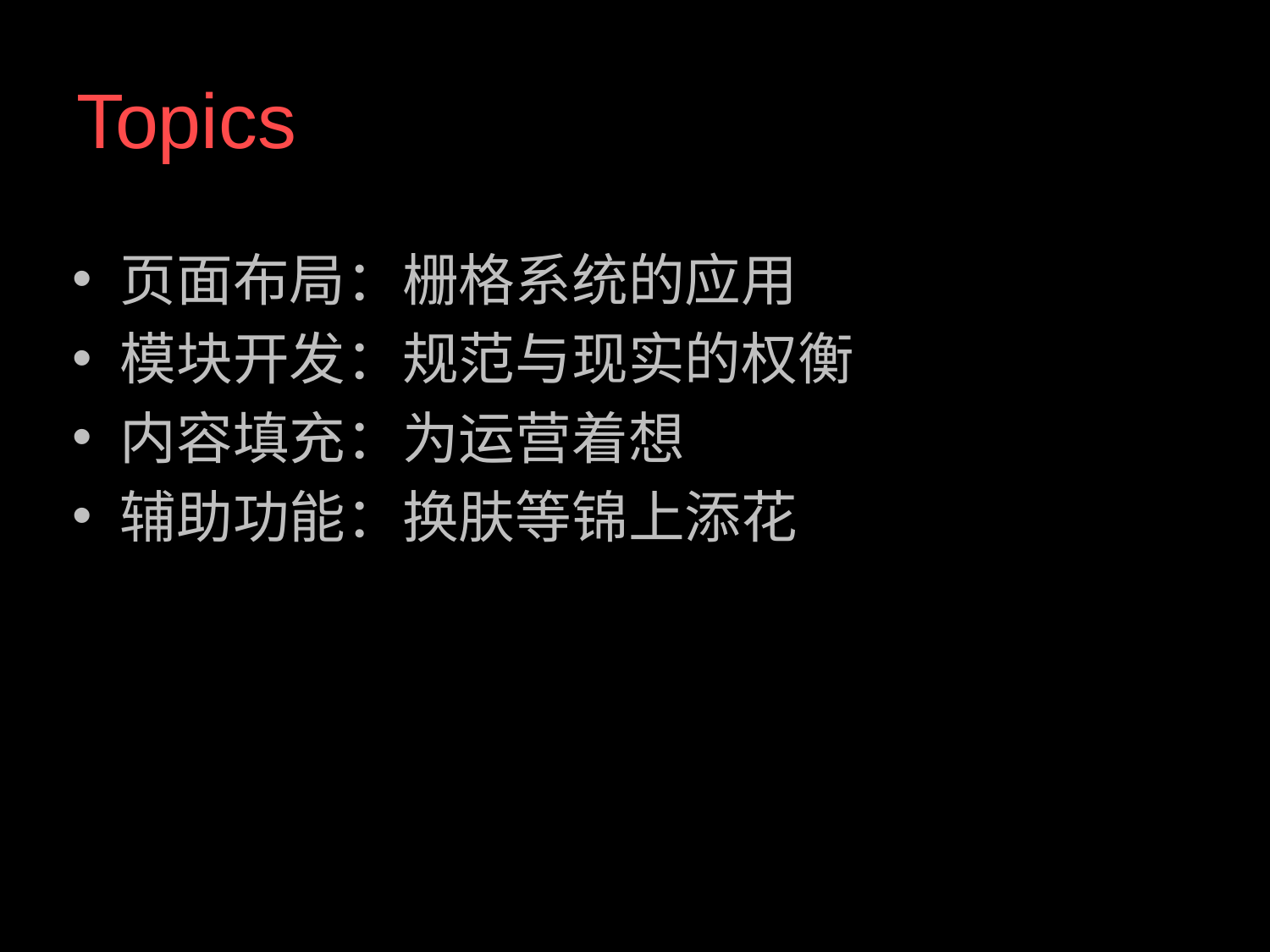

# Topics
页面布局：栅格系统的应用
模块开发：规范与现实的权衡
内容填充：为运营着想
辅助功能：换肤等锦上添花